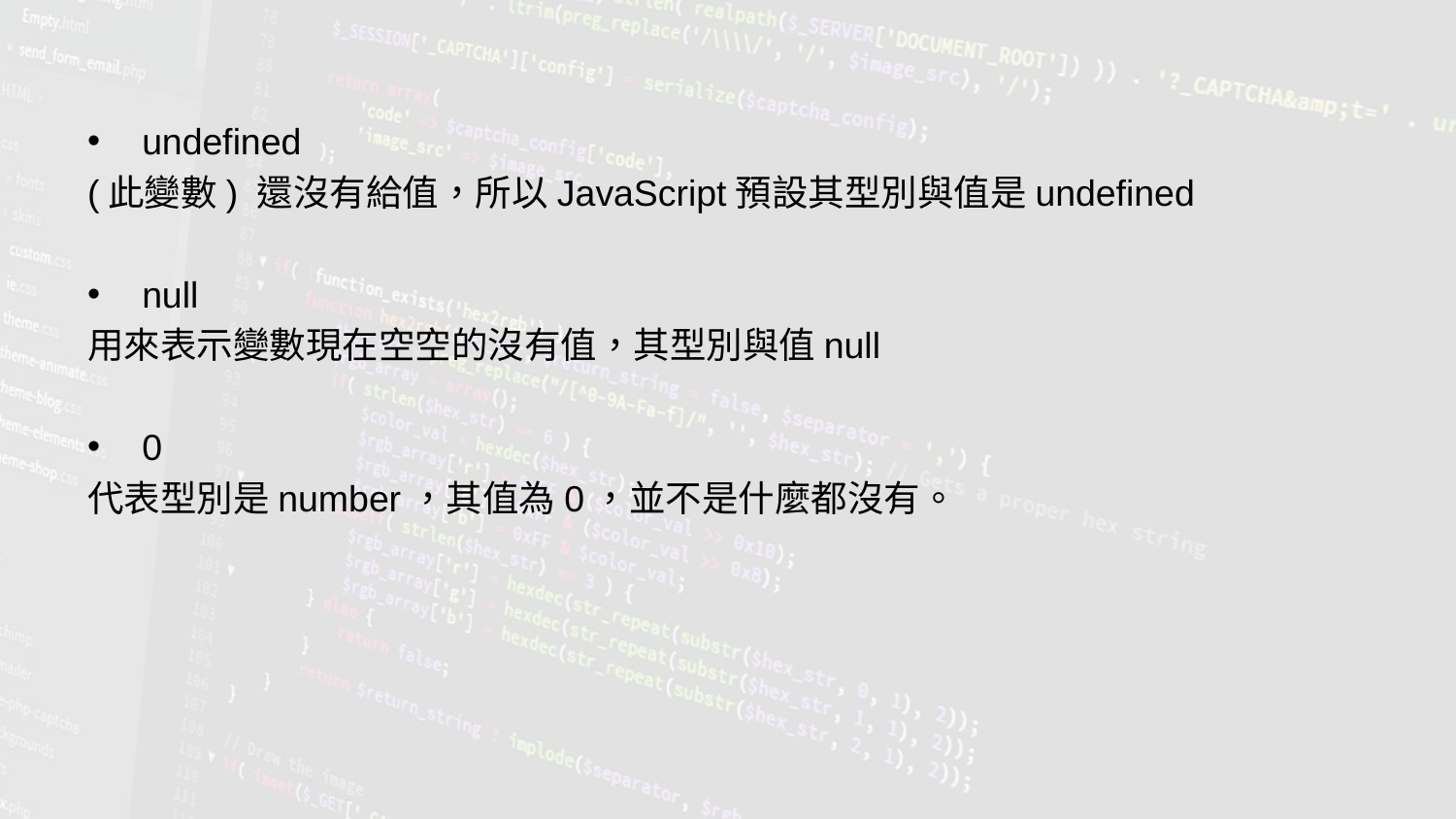

undefined
(此變數) 還沒有給值，所以JavaScript預設其型別與值是undefined

null
用來表示變數現在空空的沒有值，其型別與值null

0
代表型別是number，其值為0，並不是什麼都沒有。